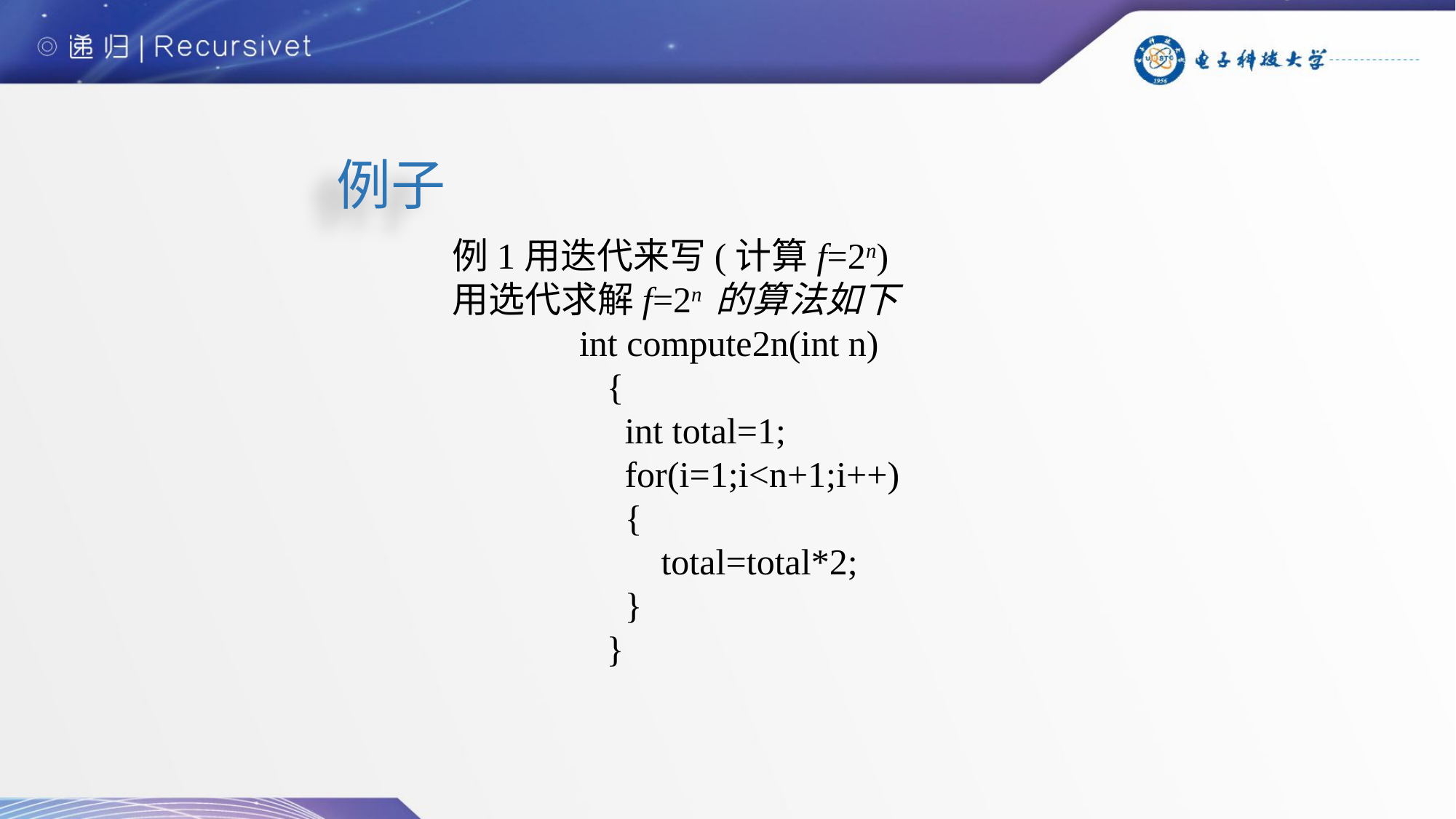

# 例子
例1用迭代来写(计算f=2n)
用选代求解f=2n 的算法如下
              int compute2n(int n)
                 {
                   int total=1;
                   for(i=1;i<n+1;i++)
                   {
                       total=total*2;
                   }
                 }